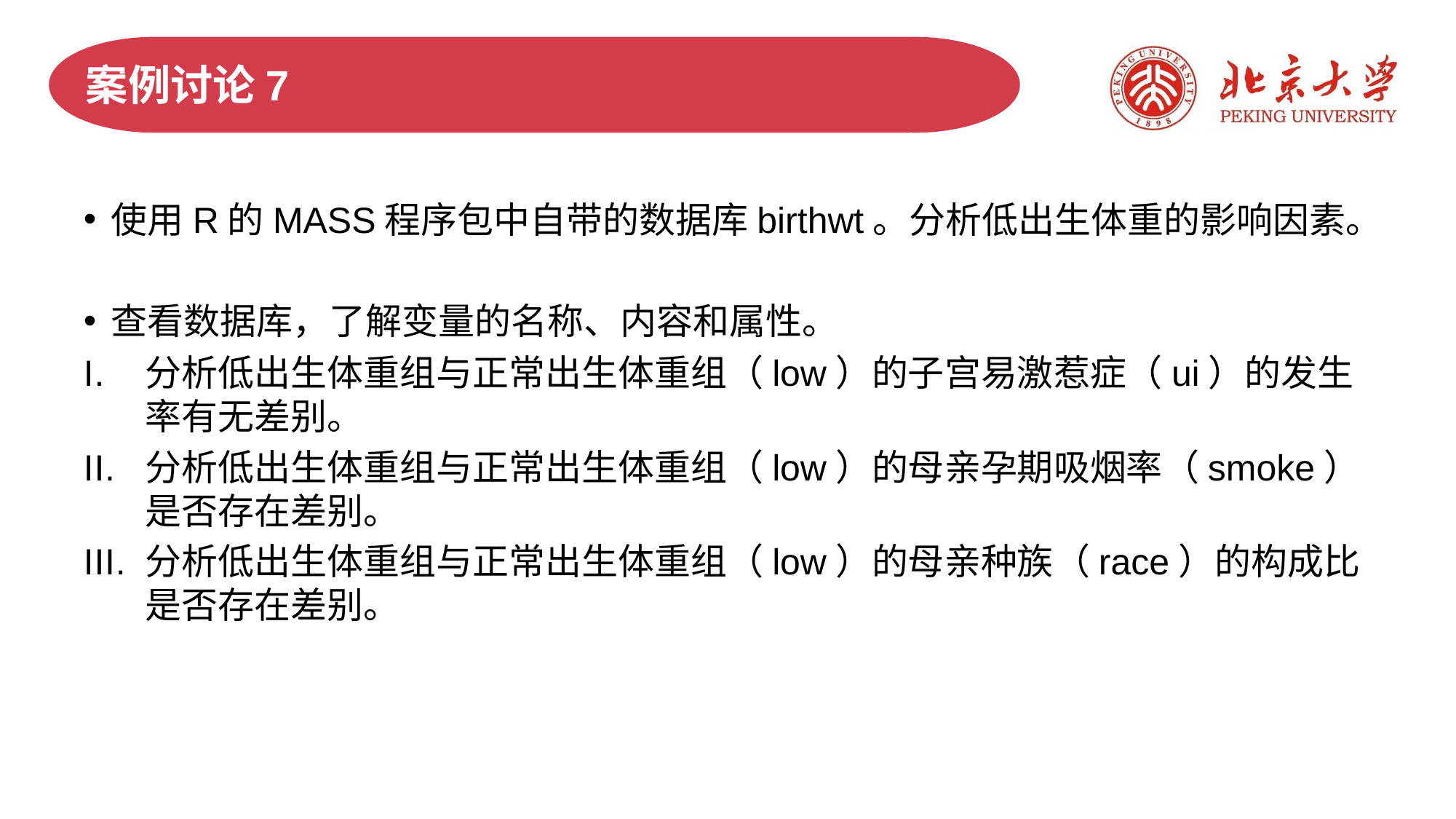

# 案例讨论7
使用R的MASS程序包中自带的数据库birthwt。分析低出生体重的影响因素。

查看数据库，了解变量的名称、内容和属性。
分析低出生体重组与正常出生体重组（low）的子宫易激惹症（ui）的发生率有无差别。
分析低出生体重组与正常出生体重组（low）的母亲孕期吸烟率（smoke）是否存在差别。
分析低出生体重组与正常出生体重组（low）的母亲种族（race）的构成比是否存在差别。